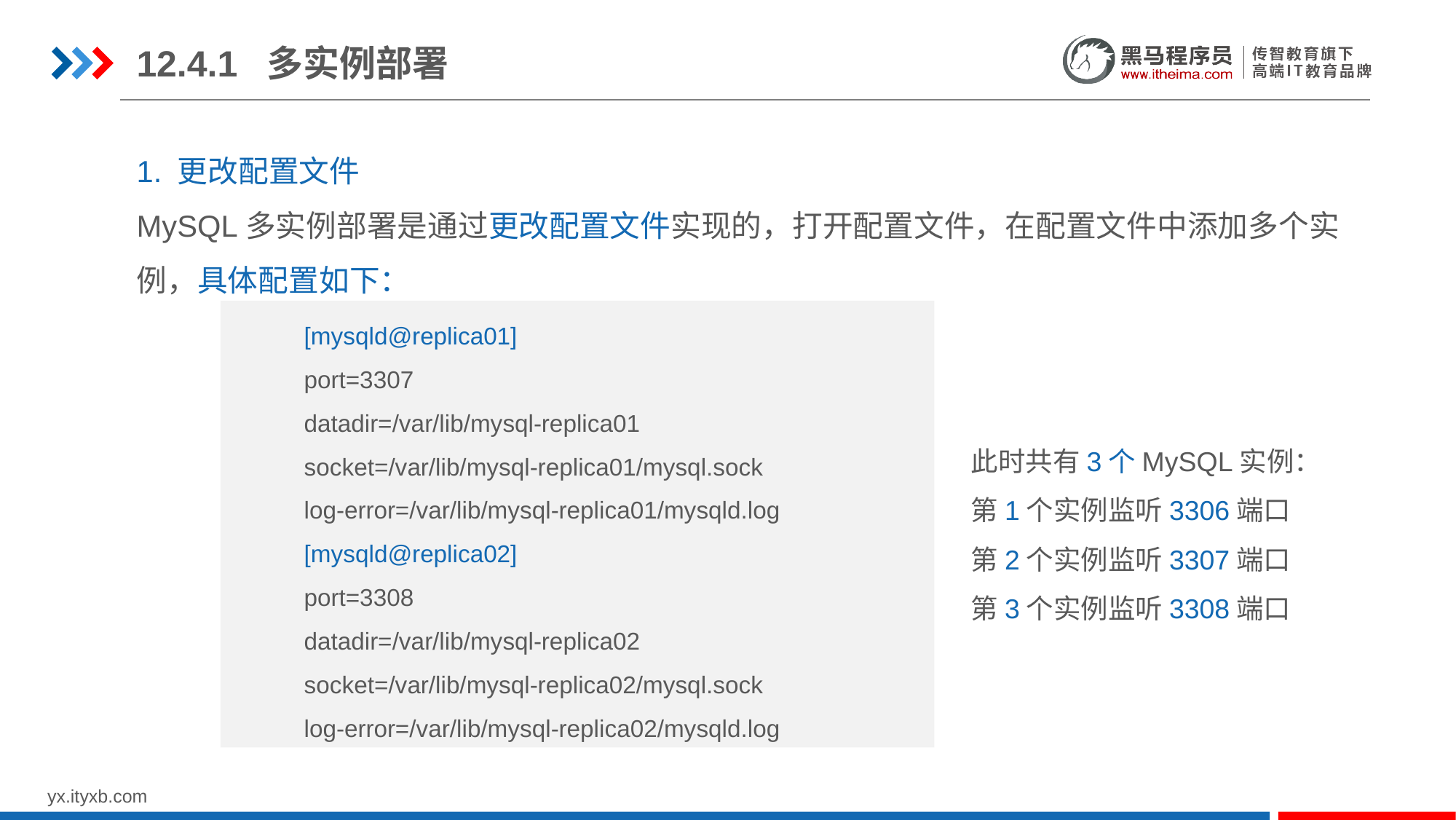

12.4.1  多实例部署
1. 更改配置文件
MySQL多实例部署是通过更改配置文件实现的，打开配置文件，在配置文件中添加多个实例，具体配置如下：
[mysqld@replica01]
port=3307
datadir=/var/lib/mysql-replica01
socket=/var/lib/mysql-replica01/mysql.sock
log-error=/var/lib/mysql-replica01/mysqld.log
[mysqld@replica02]
port=3308
datadir=/var/lib/mysql-replica02
socket=/var/lib/mysql-replica02/mysql.sock
log-error=/var/lib/mysql-replica02/mysqld.log
此时共有3个MySQL实例：
第1个实例监听3306端口
第2个实例监听3307端口
第3个实例监听3308端口